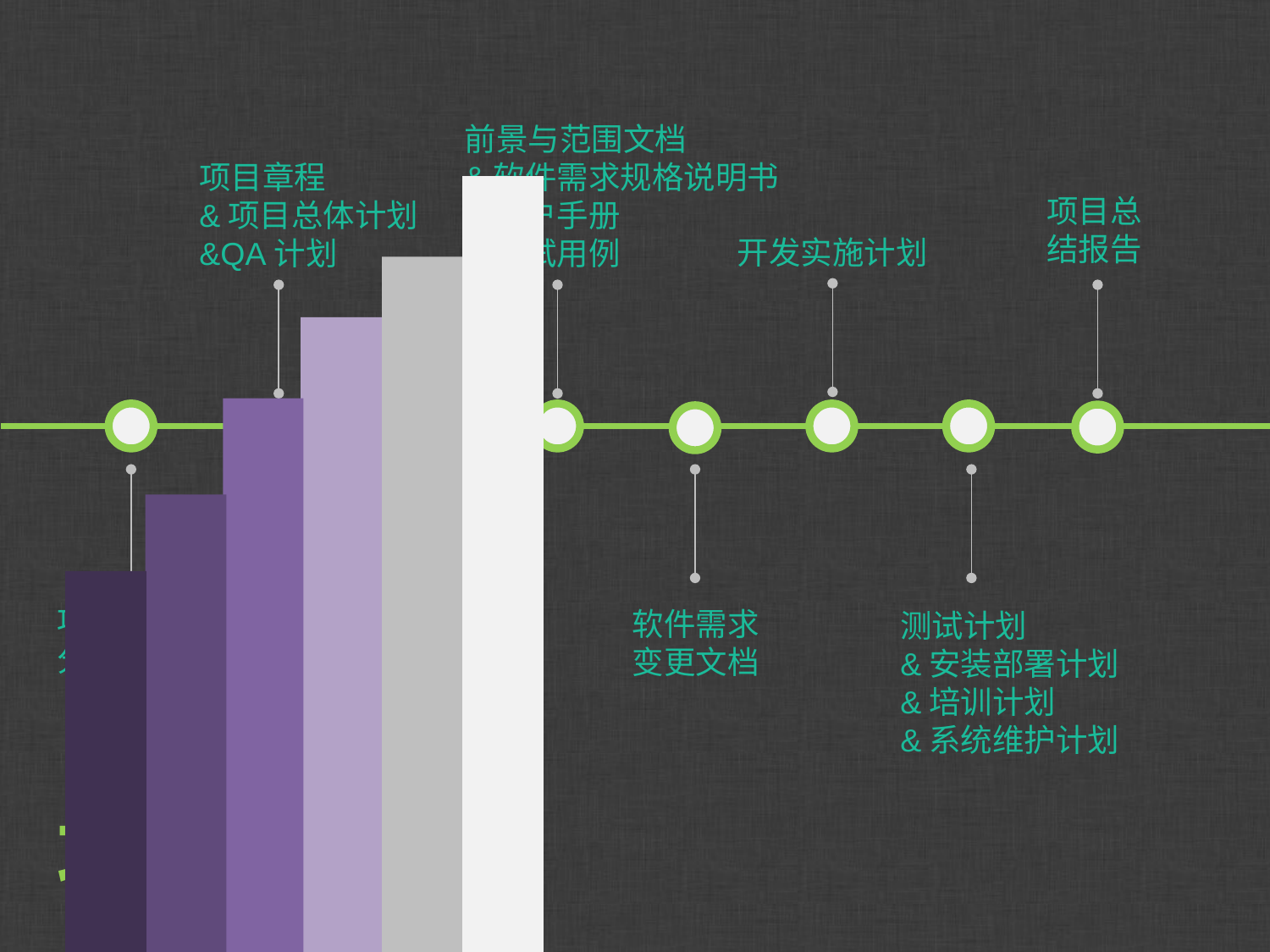

前景与范围文档
&软件需求规格说明书
&用户手册
&测试用例
项目章程
&项目总体计划
&QA计划

项目总结报告
开发实施计划

项目可行性分析报告
软件需求变更文档
测试计划
&安装部署计划
&培训计划
&系统维护计划
需求工程项目计划
项
成
况
目
完
情